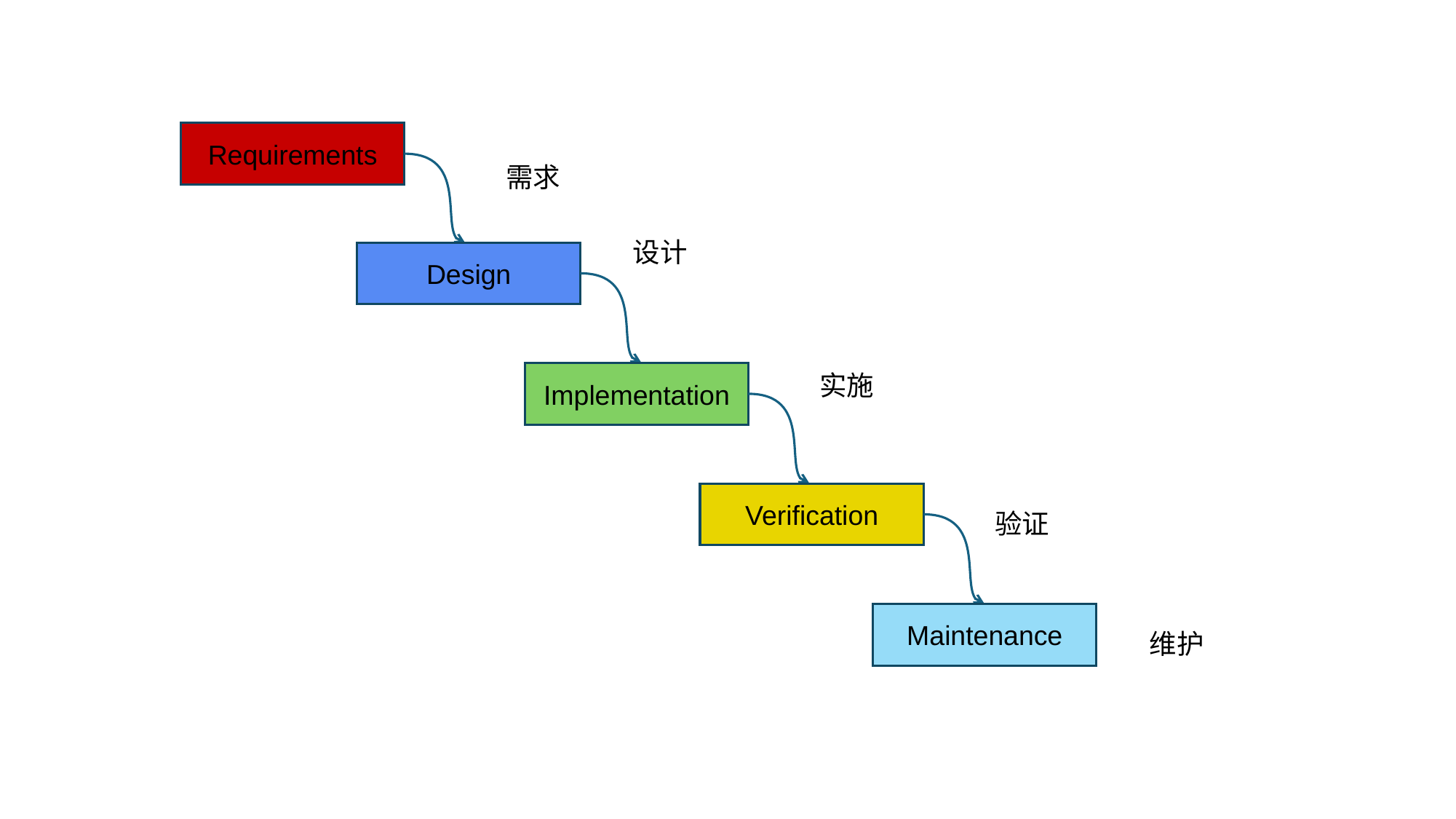

Requirements
需求
设计
Design
Implementation
实施
Verification
验证
Maintenance
维护